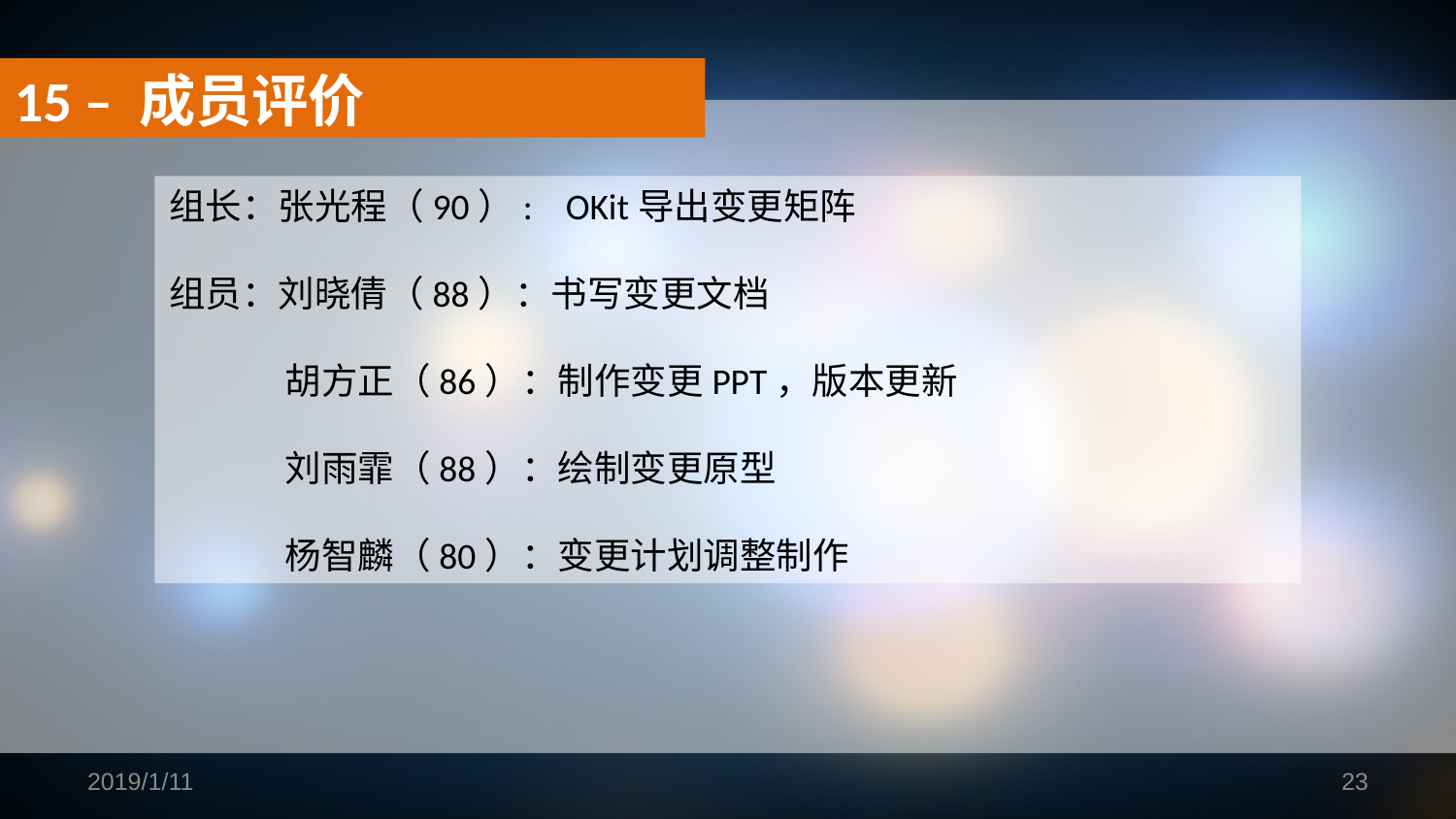

15 – 成员评价

组长：张光程（90）:    OKit导出变更矩阵

组员：刘晓倩（88）：书写变更文档

             胡方正（86）：制作变更PPT，版本更新

             刘雨霏（88）：绘制变更原型

             杨智麟（80）：变更计划调整制作
2019/1/11
23